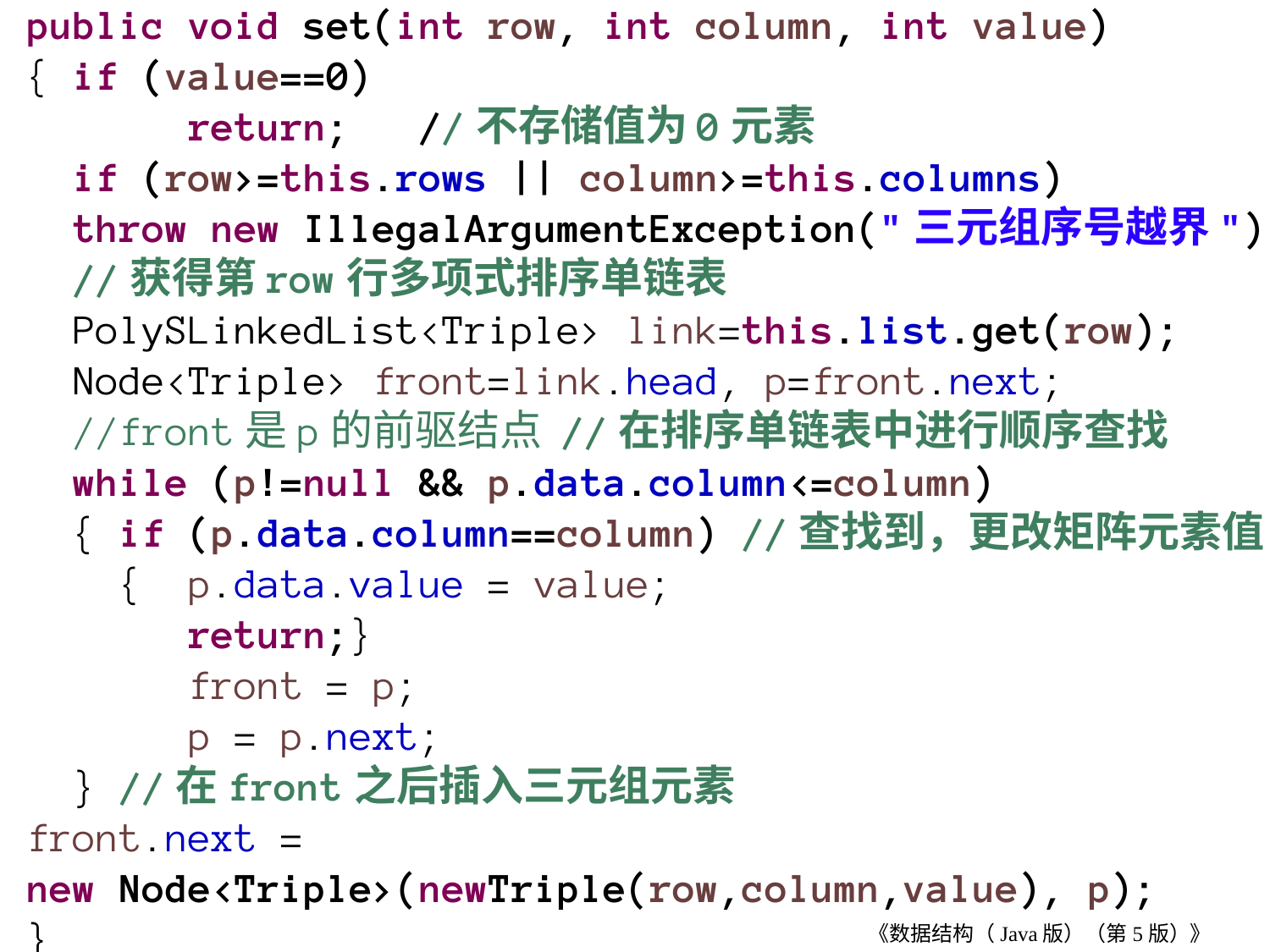

public void set(int row, int column, int value)
{ if (value==0)
       return;   //不存储值为0元素
  if (row>=this.rows || column>=this.columns)
  throw new IllegalArgumentException("三元组序号越界");
  //获得第row行多项式排序单链表
  PolySLinkedList<Triple> link=this.list.get(row);
  Node<Triple> front=link.head, p=front.next;
  //front是p的前驱结点 //在排序单链表中进行顺序查找
  while (p!=null && p.data.column<=column)
  { if (p.data.column==column) //查找到，更改矩阵元素值
    {  p.data.value = value;
       return;}
       front = p;
       p = p.next;
  } //在front之后插入三元组元素
front.next =
new Node<Triple>(newTriple(row,column,value), p);
}
57
《数据结构（Java版）（第5版）》